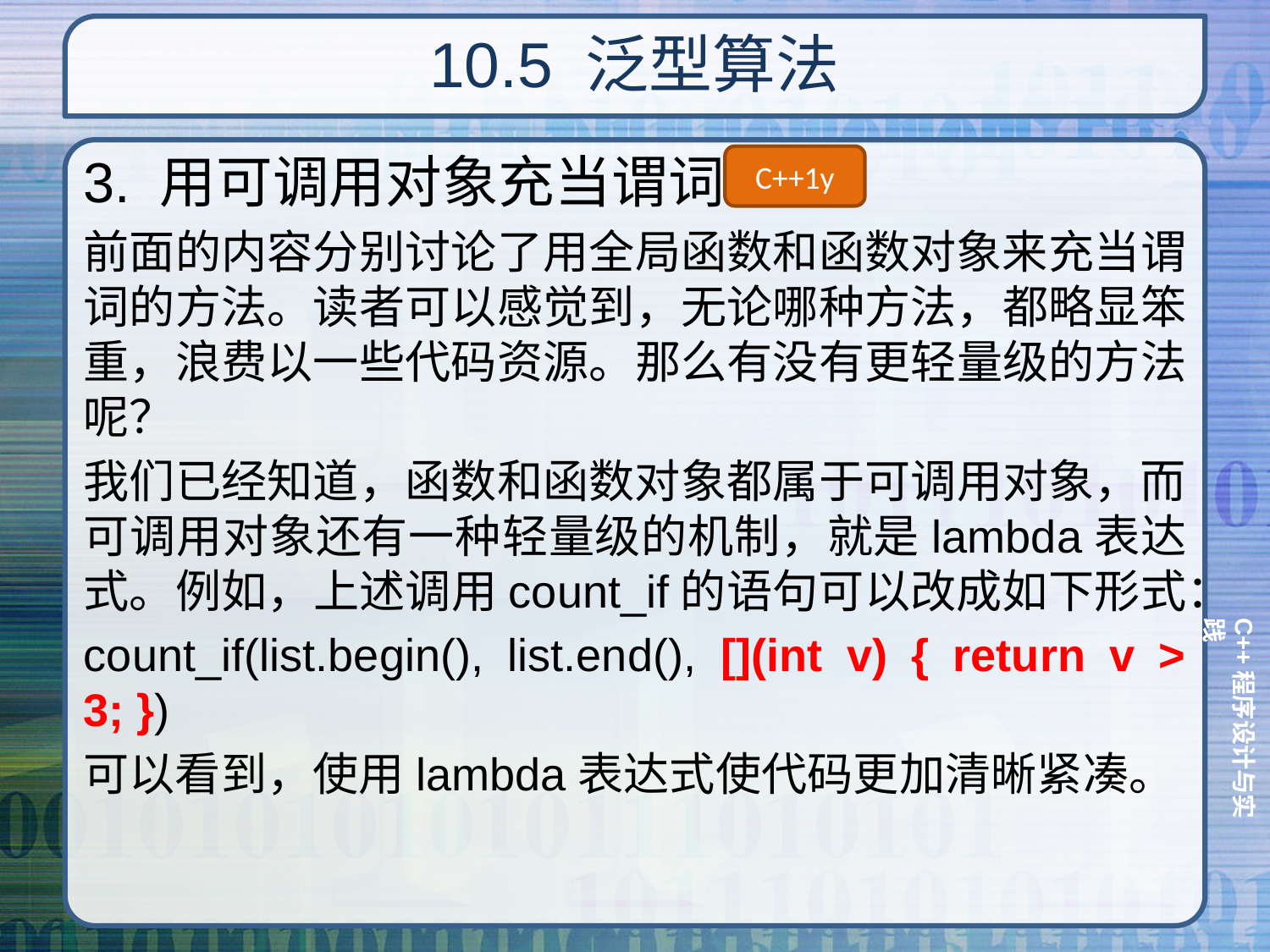

# 10.5 泛型算法
3. 用可调用对象充当谓词
前面的内容分别讨论了用全局函数和函数对象来充当谓词的方法。读者可以感觉到，无论哪种方法，都略显笨重，浪费以一些代码资源。那么有没有更轻量级的方法呢？
我们已经知道，函数和函数对象都属于可调用对象，而可调用对象还有一种轻量级的机制，就是lambda表达式。例如，上述调用count_if的语句可以改成如下形式：
count_if(list.begin(), list.end(), [](int v) { return v > 3; })
可以看到，使用lambda表达式使代码更加清晰紧凑。
C++1y